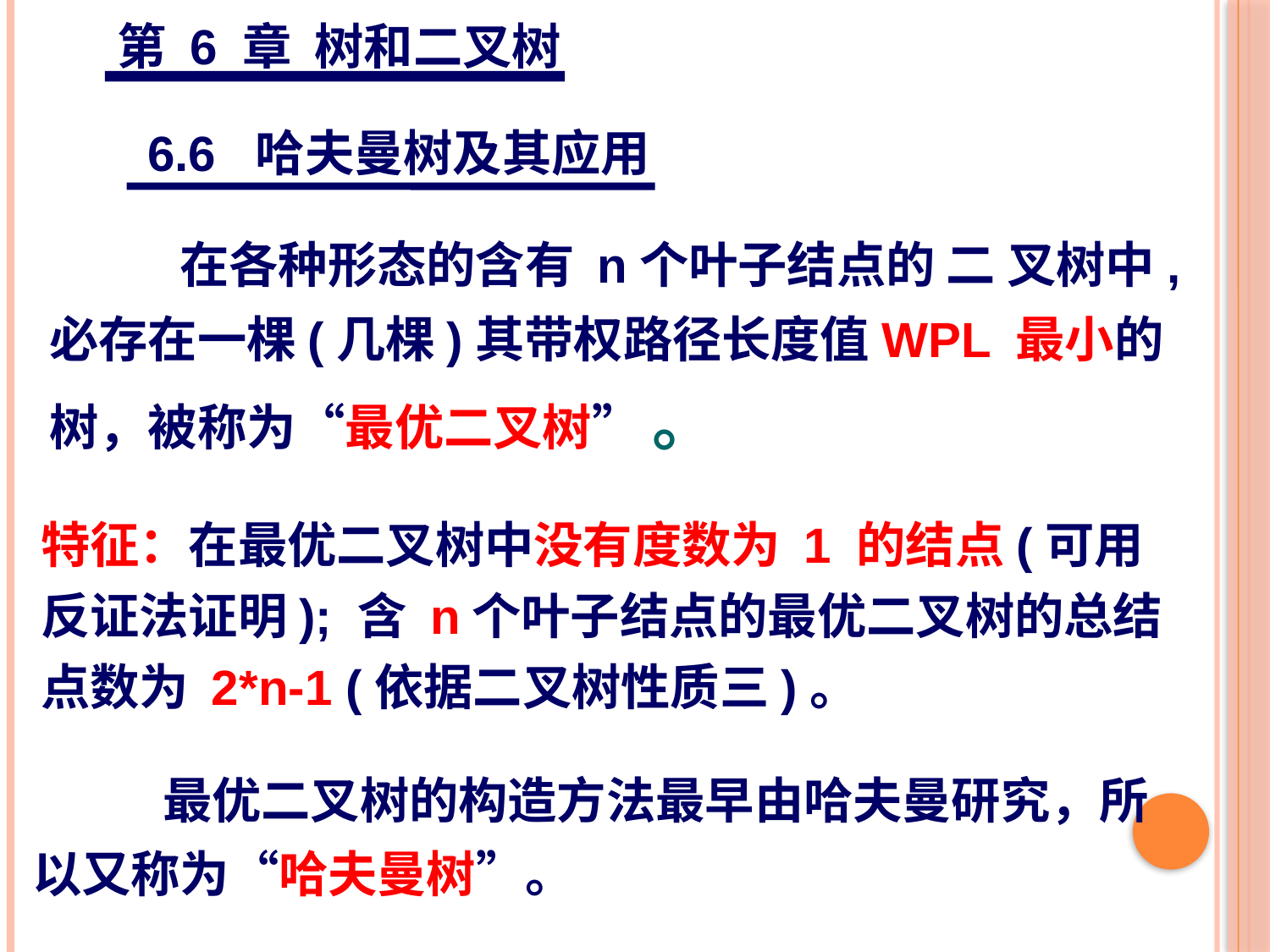

第 6 章  树和二叉树

6.6  哈夫曼树及其应用

        在各种形态的含有 n个叶子结点的 二 叉树中,  必存在一棵(几棵)其带权路径长度值WPL 最小的树，被称为“最优二叉树” 。
特征：在最优二叉树中没有度数为 1 的结点(可用反证法证明); 含 n个叶子结点的最优二叉树的总结点数为 2*n-1 (依据二叉树性质三)。
        最优二叉树的构造方法最早由哈夫曼研究，所以又称为“哈夫曼树”。